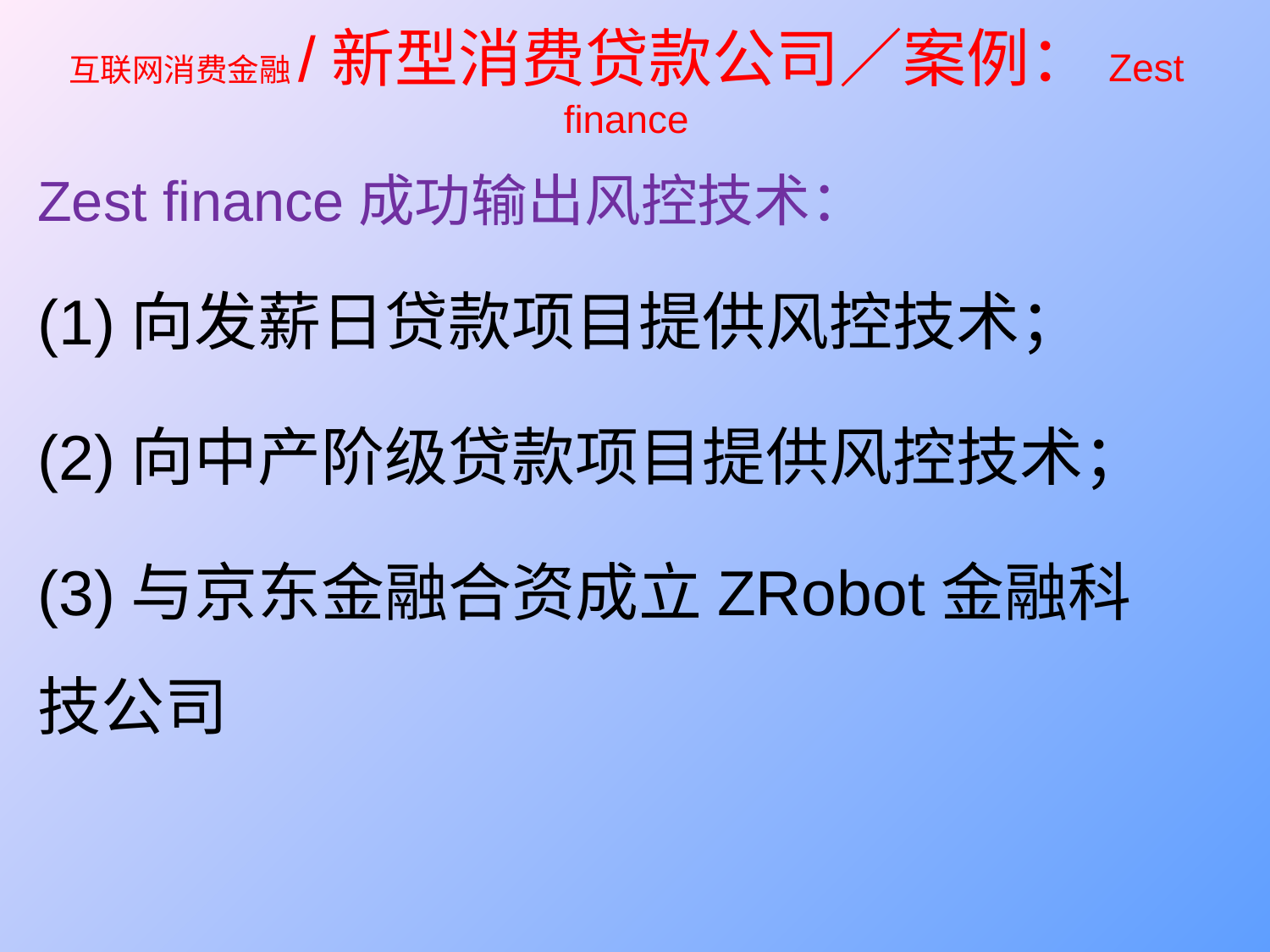

# 互联网消费金融/新型消费贷款公司／案例：Zest finance
Zest finance成功输出风控技术：
(1)向发薪日贷款项目提供风控技术；
(2)向中产阶级贷款项目提供风控技术；
(3)与京东金融合资成立ZRobot金融科技公司